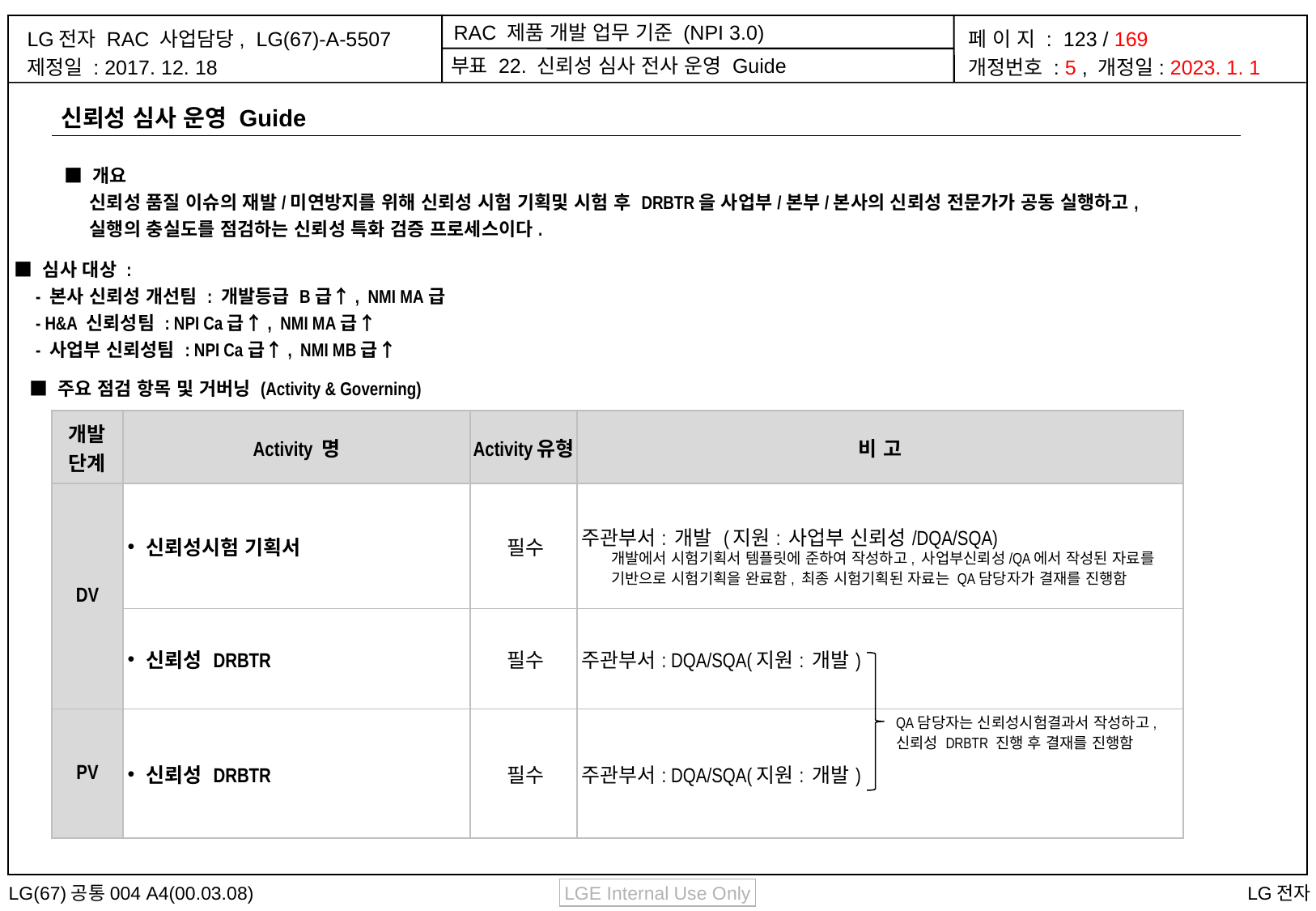

부표 22. 신뢰성 심사 전사 운영 Guide
신뢰성 심사 운영 Guide

■ 개요
    신뢰성 품질 이슈의 재발/미연방지를 위해 신뢰성 시험 기획및 시험 후 DRBTR을 사업부/본부/본사의 신뢰성 전문가가 공동 실행하고,
    실행의 충실도를 점검하는 신뢰성 특화 검증 프로세스이다.
■ 심사 대상 :
     - 본사 신뢰성 개선팀 : 개발등급 B급↑,  NMI MA급
     - H&A 신뢰성팀 : NPI Ca급↑,  NMI MA급↑
     - 사업부 신뢰성팀 : NPI Ca급↑,  NMI MB급↑
■ 주요 점검 항목 및 거버닝 (Activity & Governing)
| 개발 단계 | Activity 명 | Activity유형 | 비 고 |
| --- | --- | --- | --- |
| DV | 신뢰성시험 기획서 | 필수 | 주관부서: 개발 (지원: 사업부 신뢰성/DQA/SQA) |
|  | 신뢰성 DRBTR | 필수 | 주관부서: DQA/SQA(지원: 개발) |
| PV | 신뢰성 DRBTR | 필수 | 주관부서: DQA/SQA(지원: 개발) |
개발에서 시험기획서 템플릿에 준하여 작성하고, 사업부신뢰성/QA에서 작성된 자료를
기반으로 시험기획을 완료함, 최종 시험기획된 자료는 QA담당자가 결재를 진행함

QA담당자는 신뢰성시험결과서 작성하고,
신뢰성 DRBTR 진행 후 결재를 진행함